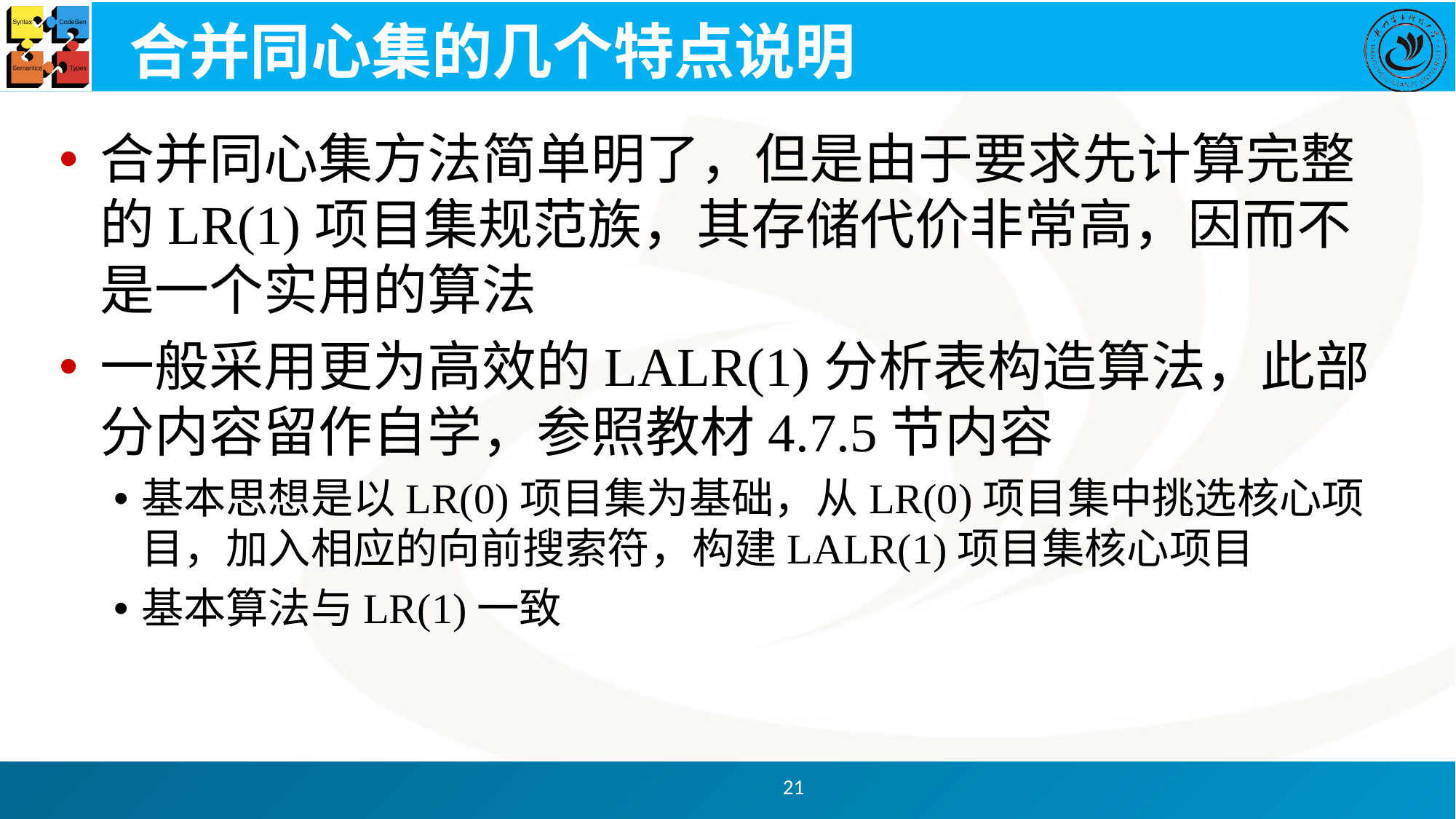

# 合并同心集的几个特点说明
合并同心集方法简单明了，但是由于要求先计算完整的LR(1)项目集规范族，其存储代价非常高，因而不是一个实用的算法
一般采用更为高效的LALR(1)分析表构造算法，此部分内容留作自学，参照教材4.7.5节内容
基本思想是以LR(0)项目集为基础，从LR(0)项目集中挑选核心项目，加入相应的向前搜索符，构建LALR(1)项目集核心项目
基本算法与LR(1)一致
21